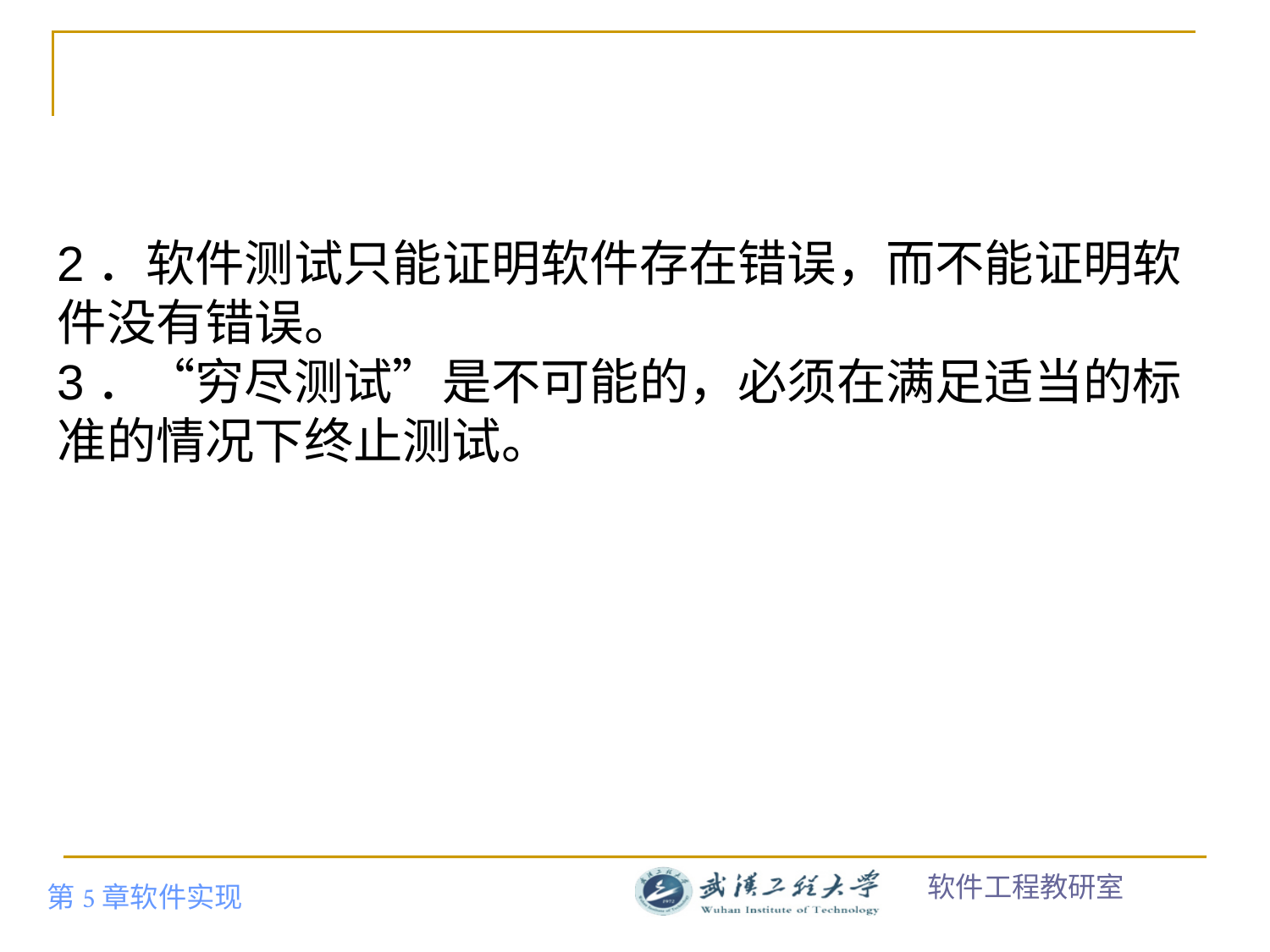

#
2．软件测试只能证明软件存在错误，而不能证明软件没有错误。
3．“穷尽测试”是不可能的，必须在满足适当的标准的情况下终止测试。